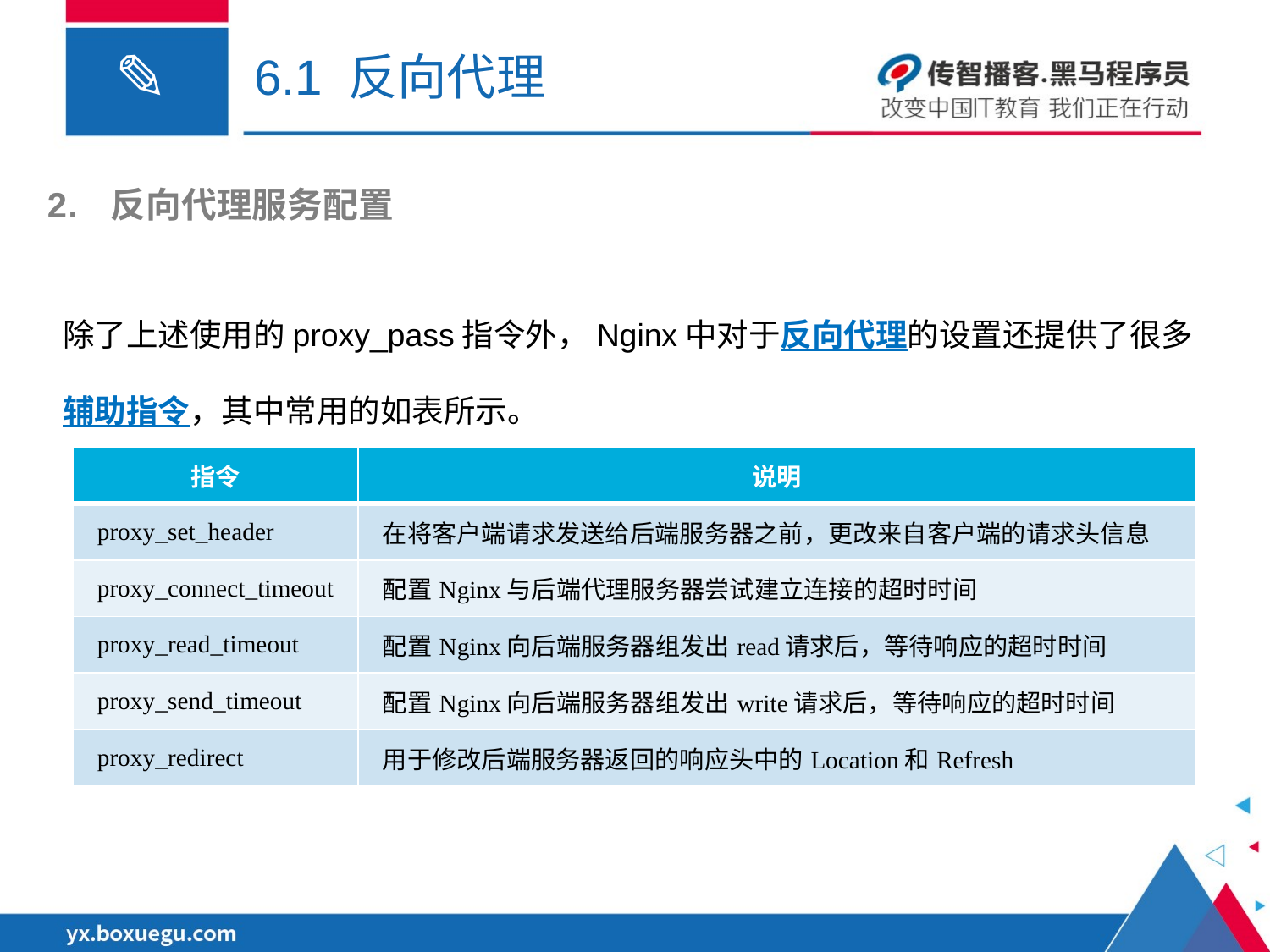

# 6.1 反向代理
反向代理服务配置
除了上述使用的proxy_pass指令外，Nginx中对于反向代理的设置还提供了很多辅助指令，其中常用的如表所示。
| 指令 | 说明 |
| --- | --- |
| proxy\_set\_header | 在将客户端请求发送给后端服务器之前，更改来自客户端的请求头信息 |
| proxy\_connect\_timeout | 配置Nginx与后端代理服务器尝试建立连接的超时时间 |
| proxy\_read\_timeout | 配置Nginx向后端服务器组发出read请求后，等待响应的超时时间 |
| proxy\_send\_timeout | 配置Nginx向后端服务器组发出write请求后，等待响应的超时时间 |
| proxy\_redirect | 用于修改后端服务器返回的响应头中的Location和Refresh |